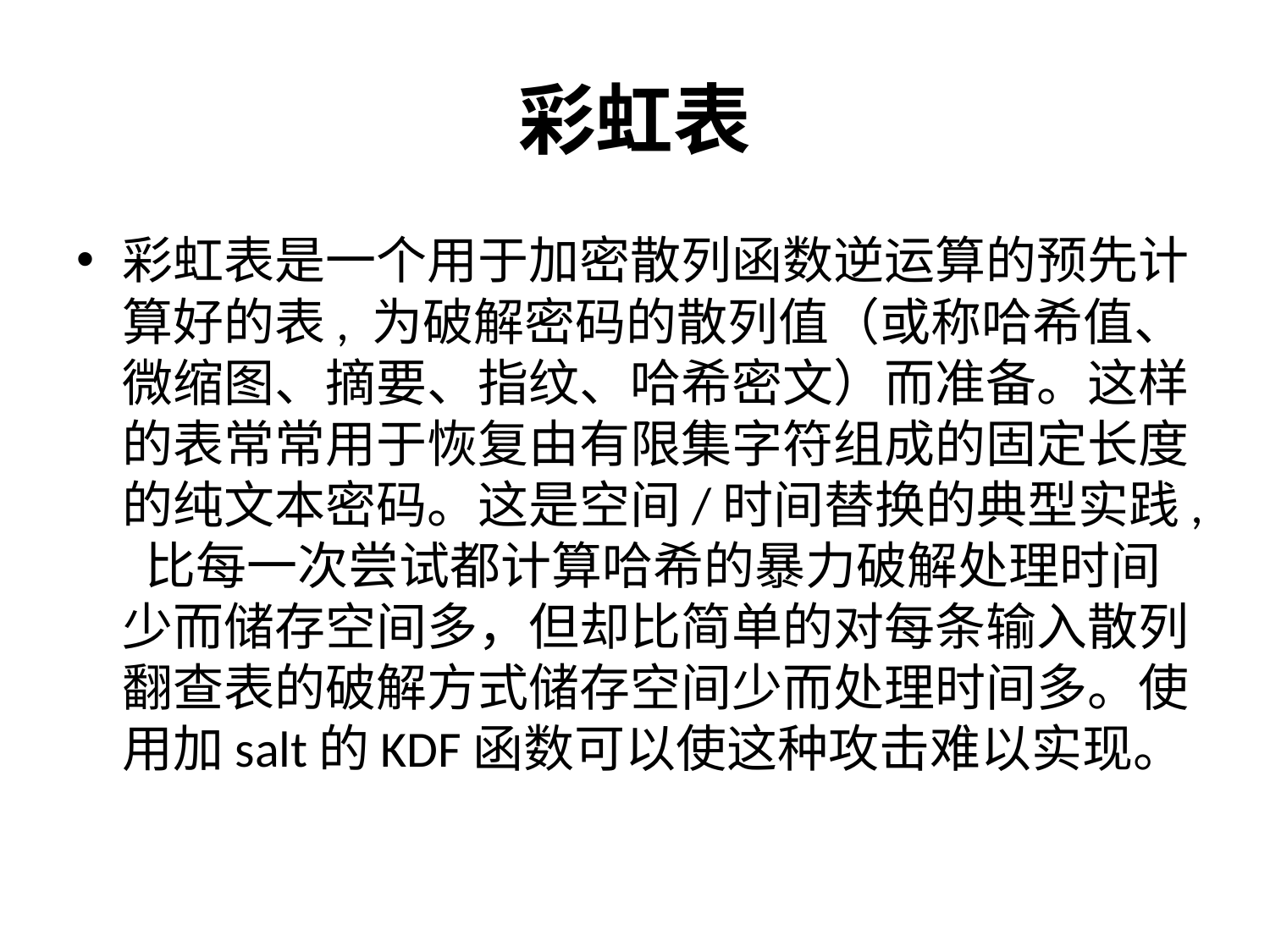

# 彩虹表
彩虹表是一个用于加密散列函数逆运算的预先计算好的表, 为破解密码的散列值（或称哈希值、微缩图、摘要、指纹、哈希密文）而准备。这样的表常常用于恢复由有限集字符组成的固定长度的纯文本密码。这是空间/时间替换的典型实践, 比每一次尝试都计算哈希的暴力破解处理时间少而储存空间多，但却比简单的对每条输入散列翻查表的破解方式储存空间少而处理时间多。使用加salt的KDF函数可以使这种攻击难以实现。